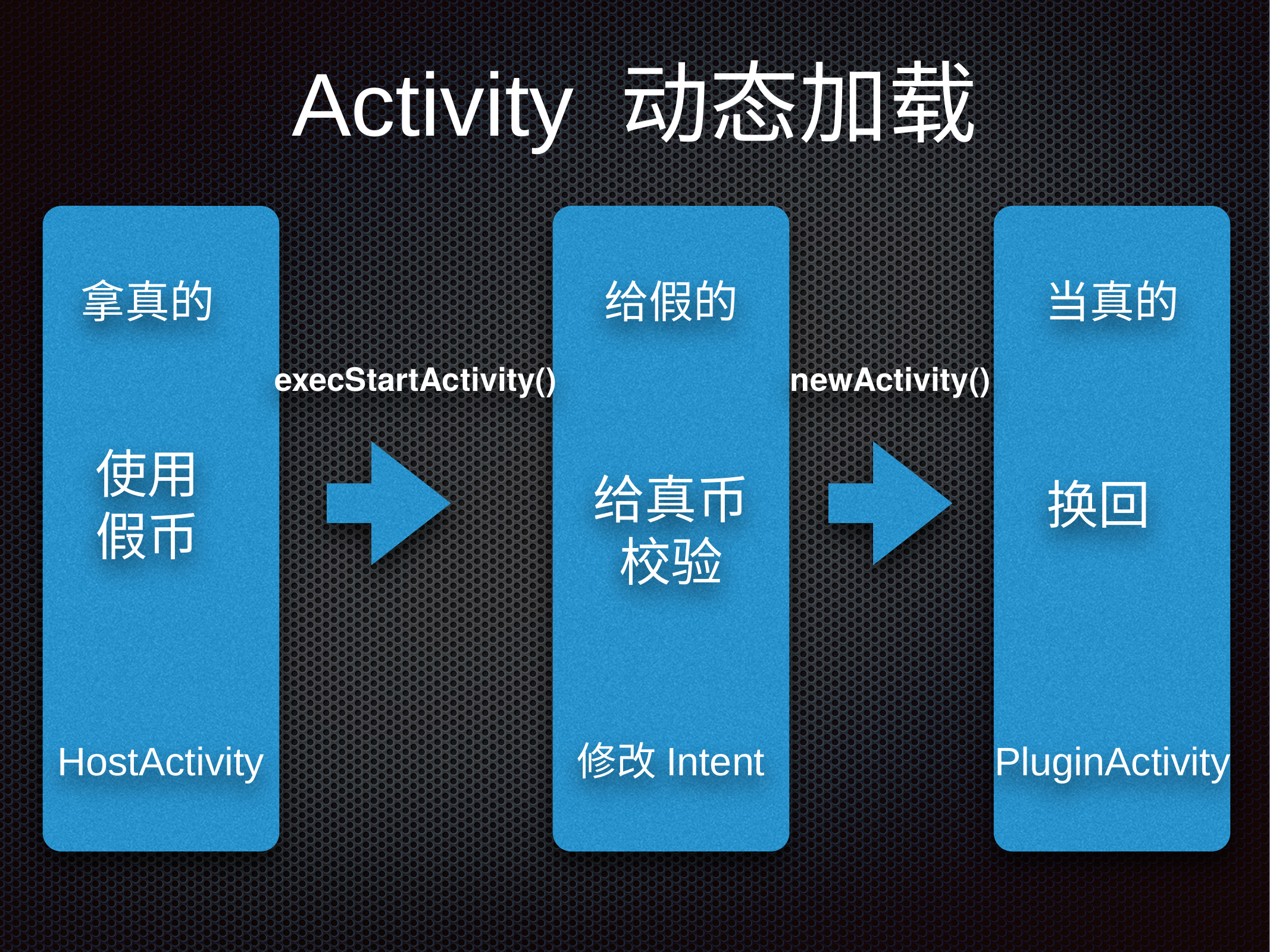

17
Activity 动态加载

拿真的
给假的
当真的
execStartActivity()
newActivity()
使用
假币
换回

给真币
校验
修改Intent
HostActivity
PluginActivity